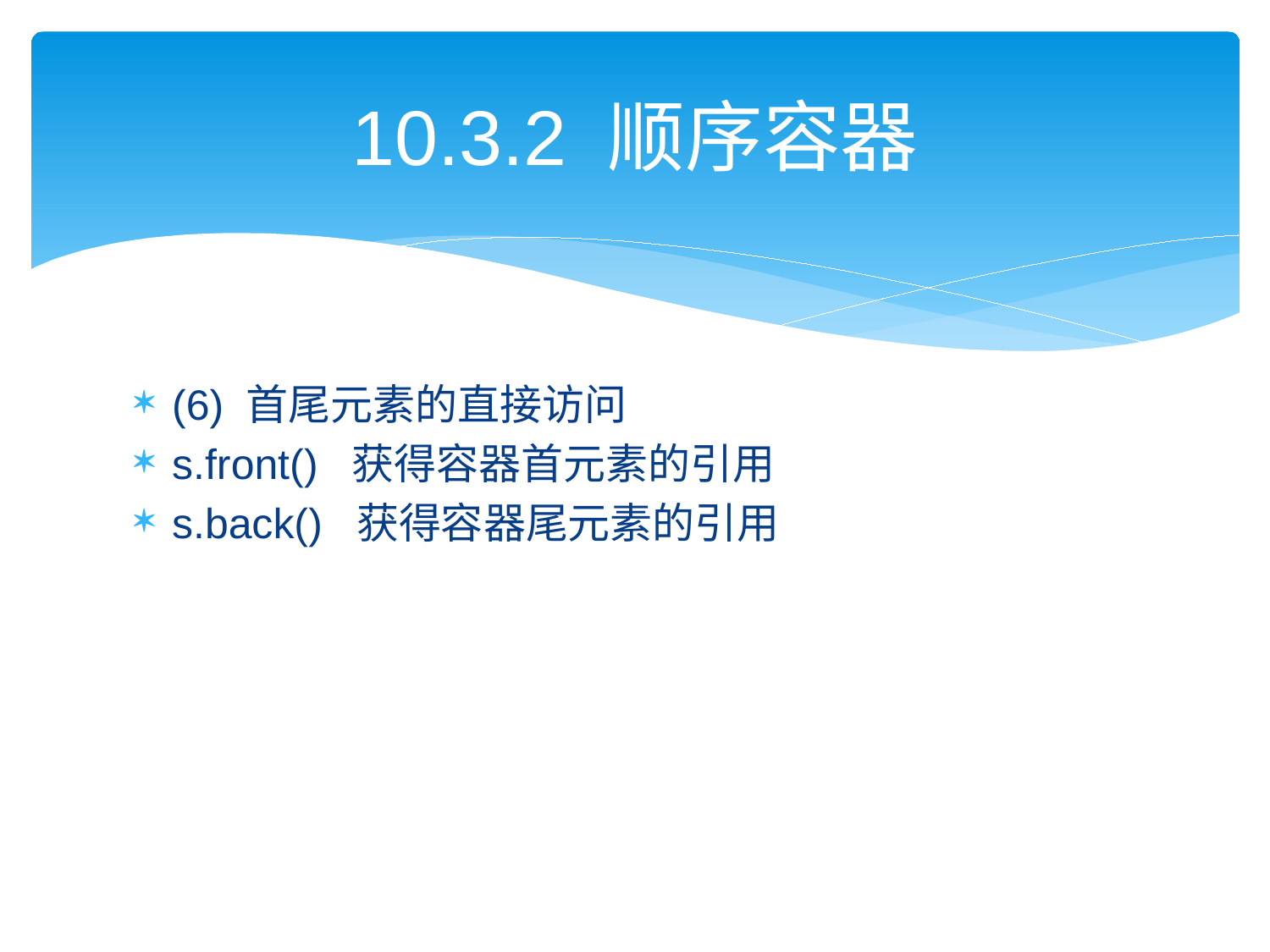

# 10.3.2 顺序容器
(6) 首尾元素的直接访问
s.front()  获得容器首元素的引用
s.back()  获得容器尾元素的引用